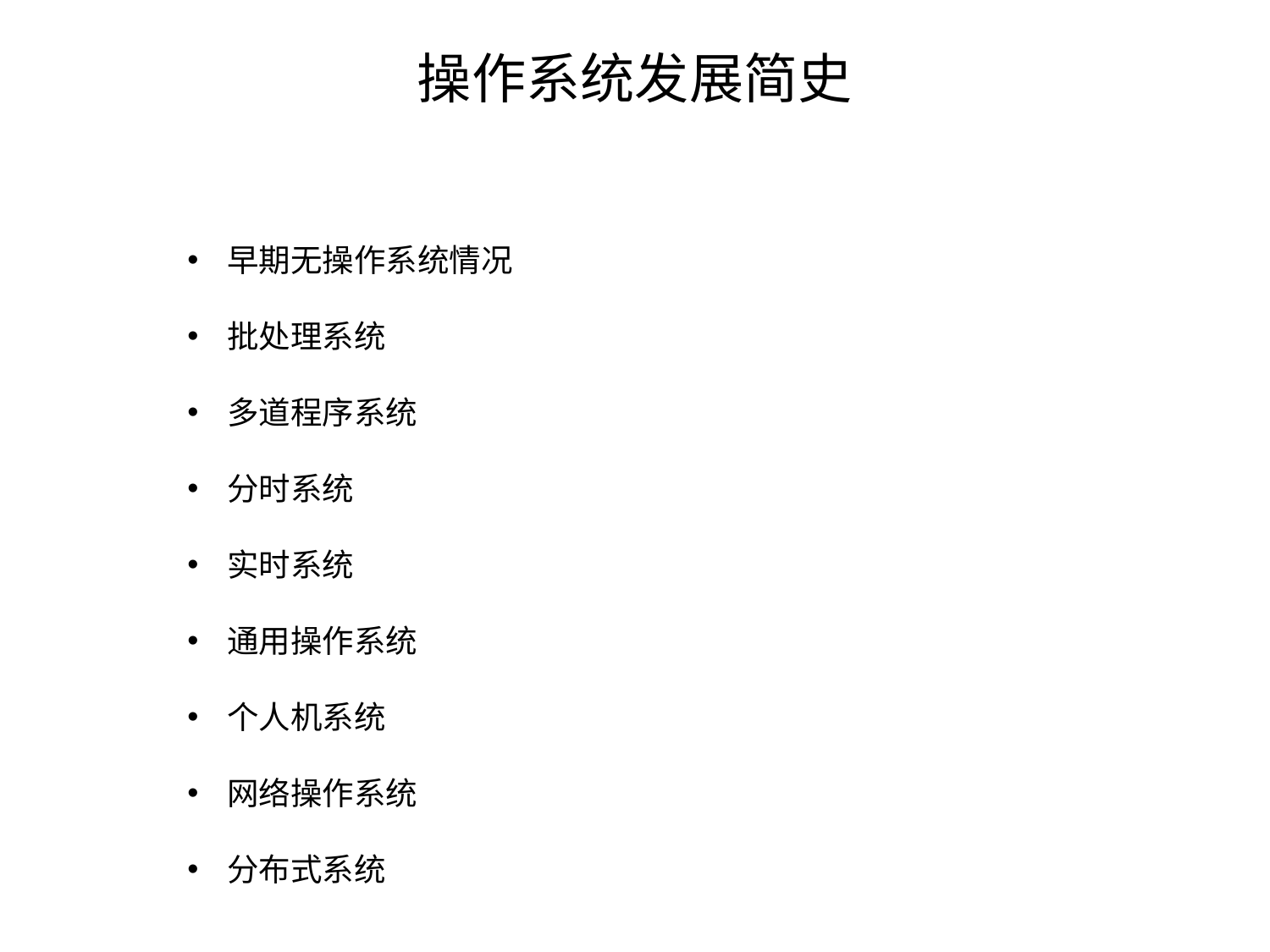

# 操作系统发展简史
早期无操作系统情况
批处理系统
多道程序系统
分时系统
实时系统
通用操作系统
个人机系统
网络操作系统
分布式系统